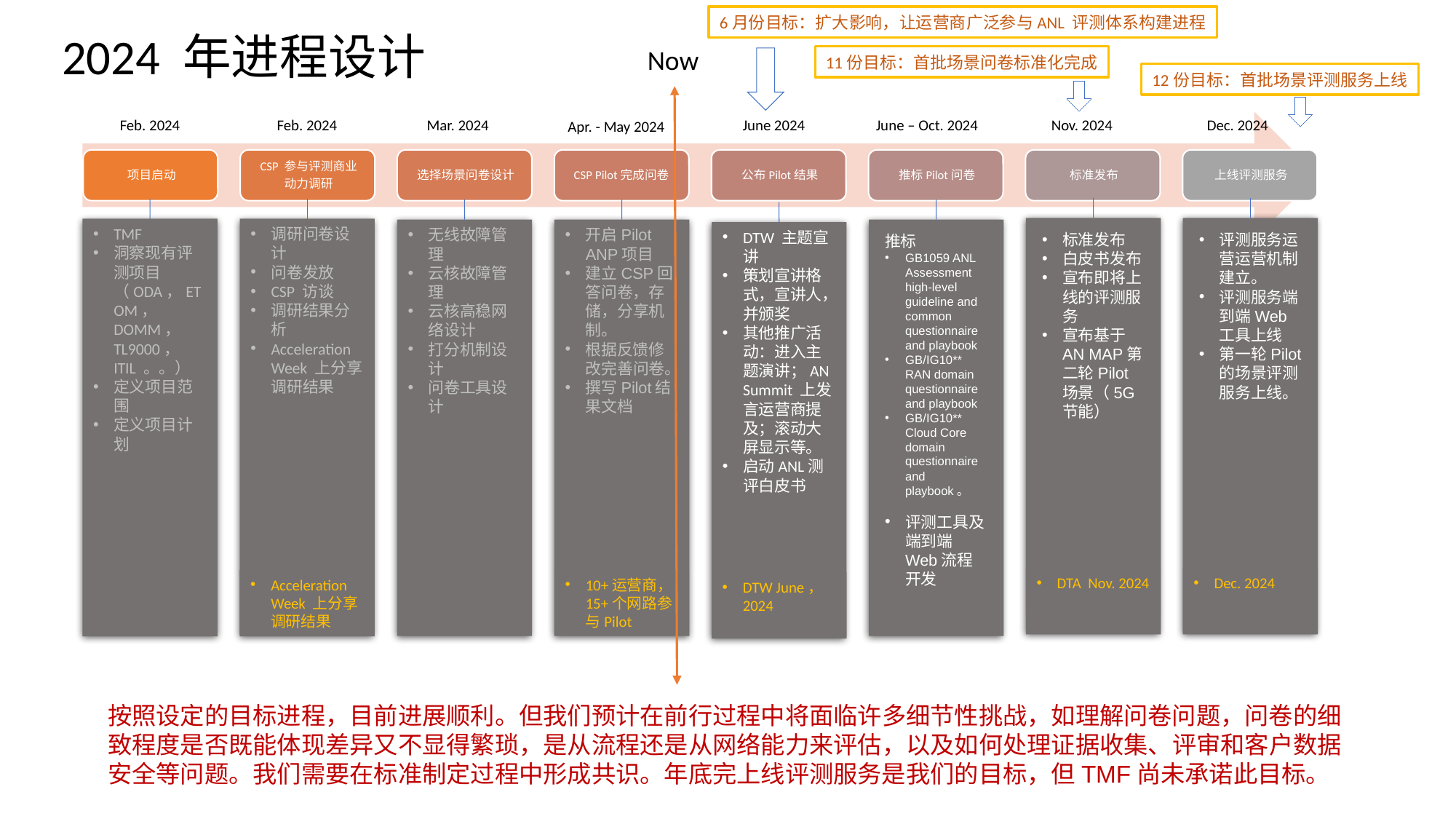

# 2024 年进程设计
6月份目标：扩大影响，让运营商广泛参与ANL 评测体系构建进程
Now
11份目标：首批场景问卷标准化完成

12份目标：首批场景评测服务上线

Feb. 2024
Feb. 2024
Mar. 2024
June 2024
June – Oct. 2024
Nov. 2024
Dec. 2024
Apr. - May 2024
项目启动
CSP 参与评测商业
动力调研
选择场景问卷设计
CSP Pilot完成问卷
公布Pilot结果
推标Pilot问卷
标准发布
上线评测服务

TMF
洞察现有评测项目（ODA，ETOM， DOMM， TL9000， ITIL 。。）
定义项目范围
定义项目计划

调研问卷设计
问卷发放
CSP 访谈
调研结果分析
Acceleration Week 上分享调研结果

无线故障管理
云核故障管理
云核高稳网络设计
打分机制设计
问卷工具设计
开启Pilot ANP项目
建立CSP回答问卷，存储，分享机制。
根据反馈修改完善问卷。
撰写Pilot结果文档

DTW 主题宣讲
策划宣讲格式，宣讲人，并颁奖
其他推广活动：进入主题演讲；AN Summit 上发言运营商提及；滚动大屏显示等。
启动ANL测评白皮书

标准发布
白皮书发布
宣布即将上线的评测服务
宣布基于AN MAP第二轮Pilot场景（5G节能）

评测服务运营运营机制建立。
评测服务端到端Web工具上线
第一轮Pilot的场景评测服务上线。

推标
GB1059 ANL Assessment high-level guideline and common questionnaire and playbook
GB/IG10** RAN domain questionnaire and playbook
GB/IG10** Cloud Core domain questionnaire and playbook。

评测工具及端到端Web流程开发

DTA  Nov. 2024

Dec. 2024

Acceleration Week 上分享调研结果
10+运营商， 15+个网路参与Pilot
DTW June， 2024

按照设定的目标进程，目前进展顺利。但我们预计在前行过程中将面临许多细节性挑战，如理解问卷问题，问卷的细致程度是否既能体现差异又不显得繁琐，是从流程还是从网络能力来评估，以及如何处理证据收集、评审和客户数据安全等问题。我们需要在标准制定过程中形成共识。年底完上线评测服务是我们的目标，但TMF尚未承诺此目标。